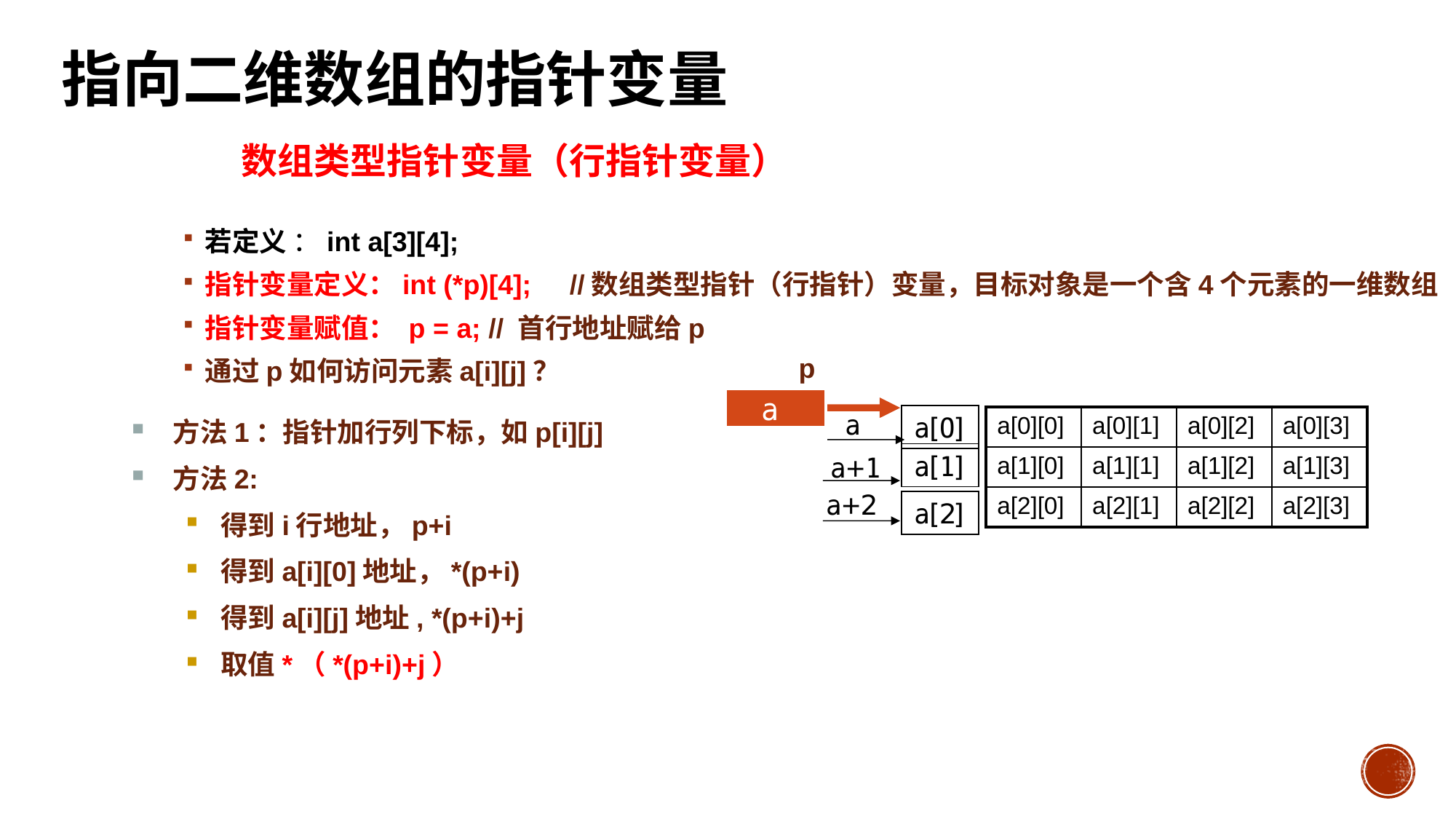

# 指向二维数组的指针变量 数组类型指针变量（行指针变量）
若定义 ：int a[3][4];
指针变量定义：int (*p)[4];     //数组类型指针（行指针）变量，目标对象是一个含4个元素的一维数组
指针变量赋值： p = a; // 首行地址赋给p
通过p如何访问元素a[i][j]？
p
a
a

a[0]
| a[0][0] | a[0][1] | a[0][2] | a[0][3] |
| --- | --- | --- | --- |
| a[1][0] | a[1][1] | a[1][2] | a[1][3] |
| a[2][0] | a[2][1] | a[2][2] | a[2][3] |

方法1：指针加行列下标，如p[i][j]
方法2:
得到i行地址，p+i
得到a[i][0]地址，*(p+i)
得到a[i][j]地址, *(p+i)+j
取值*（*(p+i)+j）

a[1]
a+1

a+2

a[2]